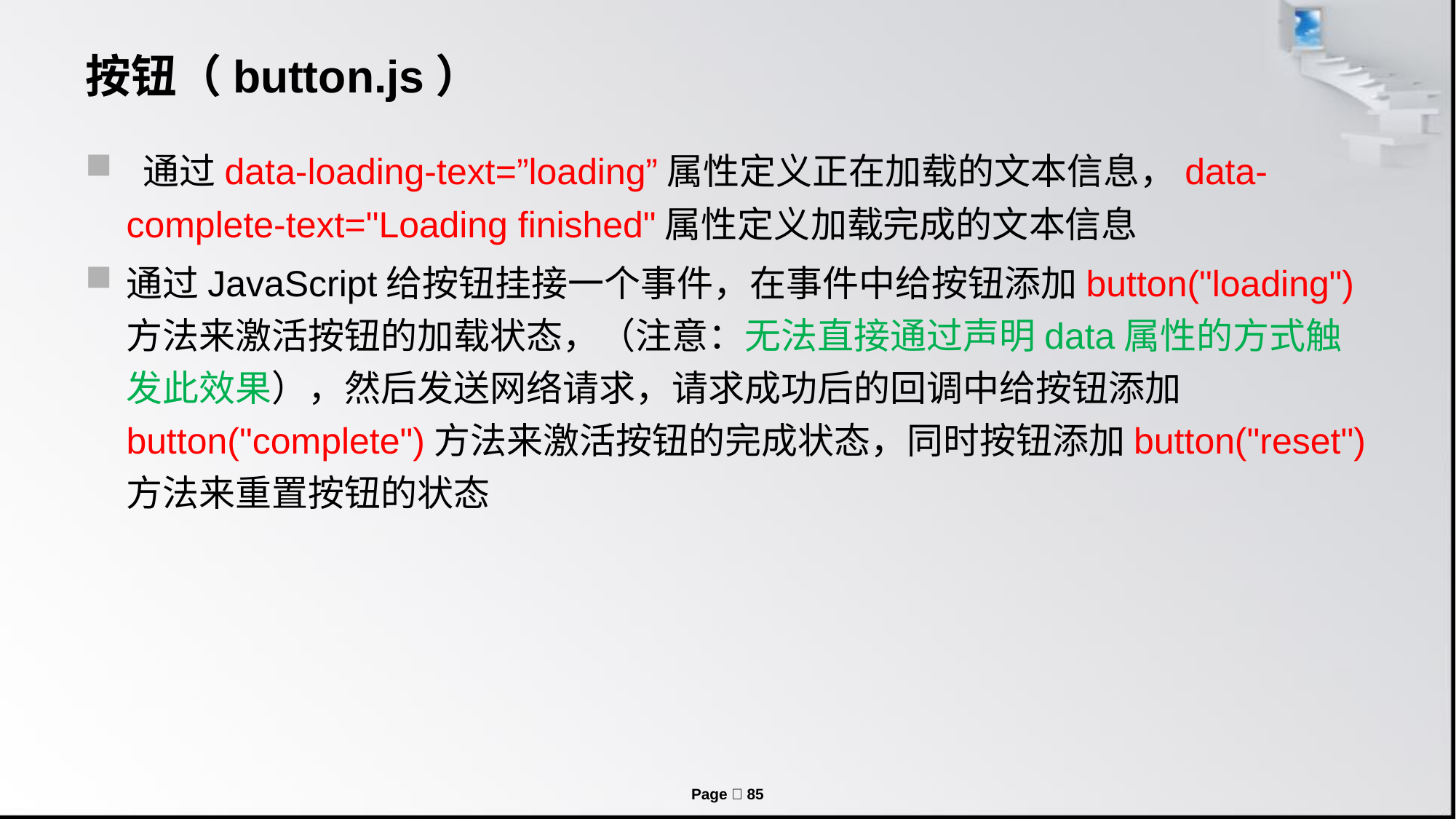

# 按钮（button.js）
 通过data-loading-text=”loading”属性定义正在加载的文本信息，data-complete-text="Loading finished"属性定义加载完成的文本信息
通过JavaScript给按钮挂接一个事件，在事件中给按钮添加button("loading")方法来激活按钮的加载状态，（注意：无法直接通过声明data属性的方式触发此效果），然后发送网络请求，请求成功后的回调中给按钮添加button("complete")方法来激活按钮的完成状态，同时按钮添加button("reset")方法来重置按钮的状态